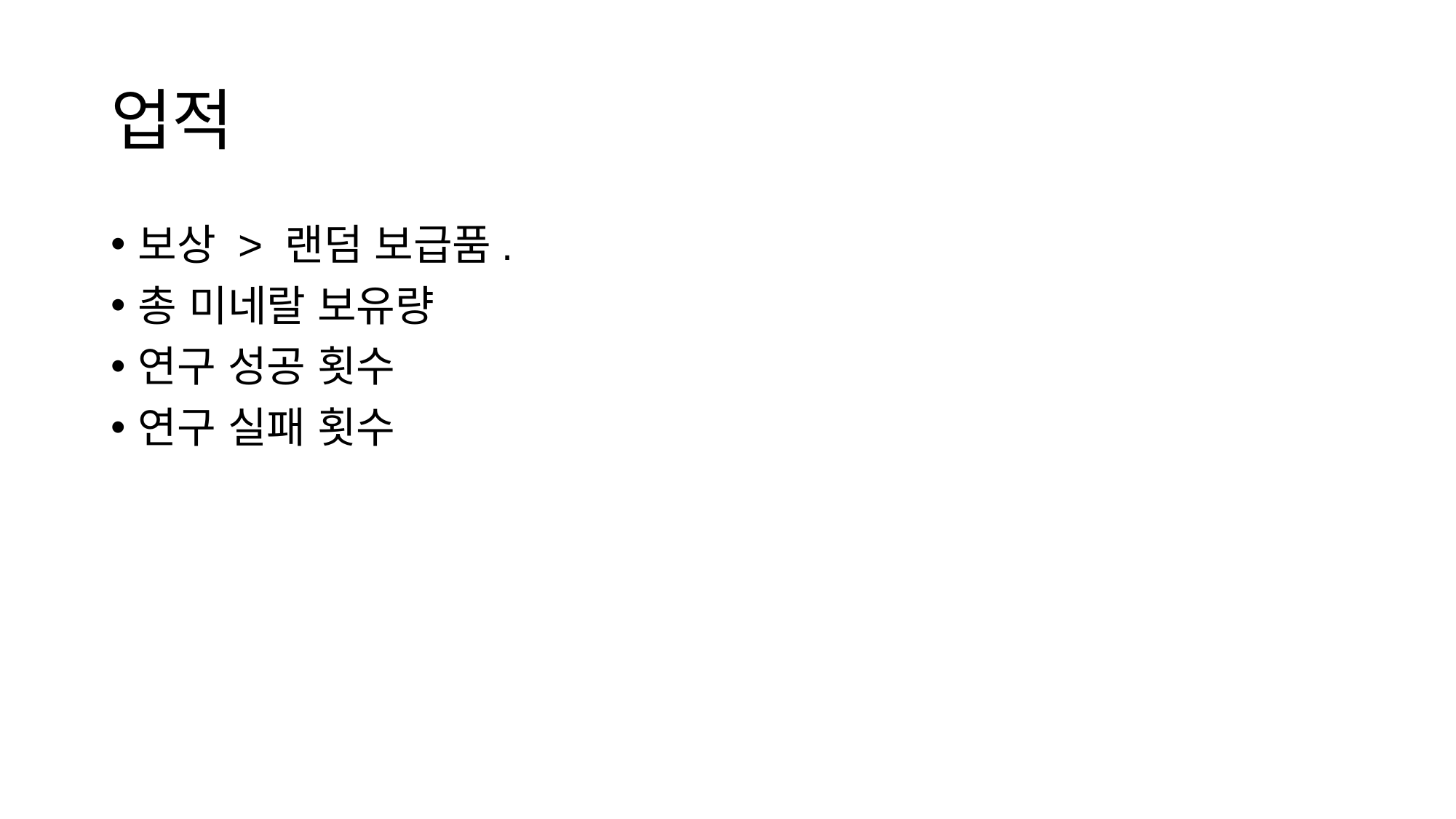

# 업적
보상 > 랜덤 보급품.
총 미네랄 보유량
연구 성공 횟수
연구 실패 횟수